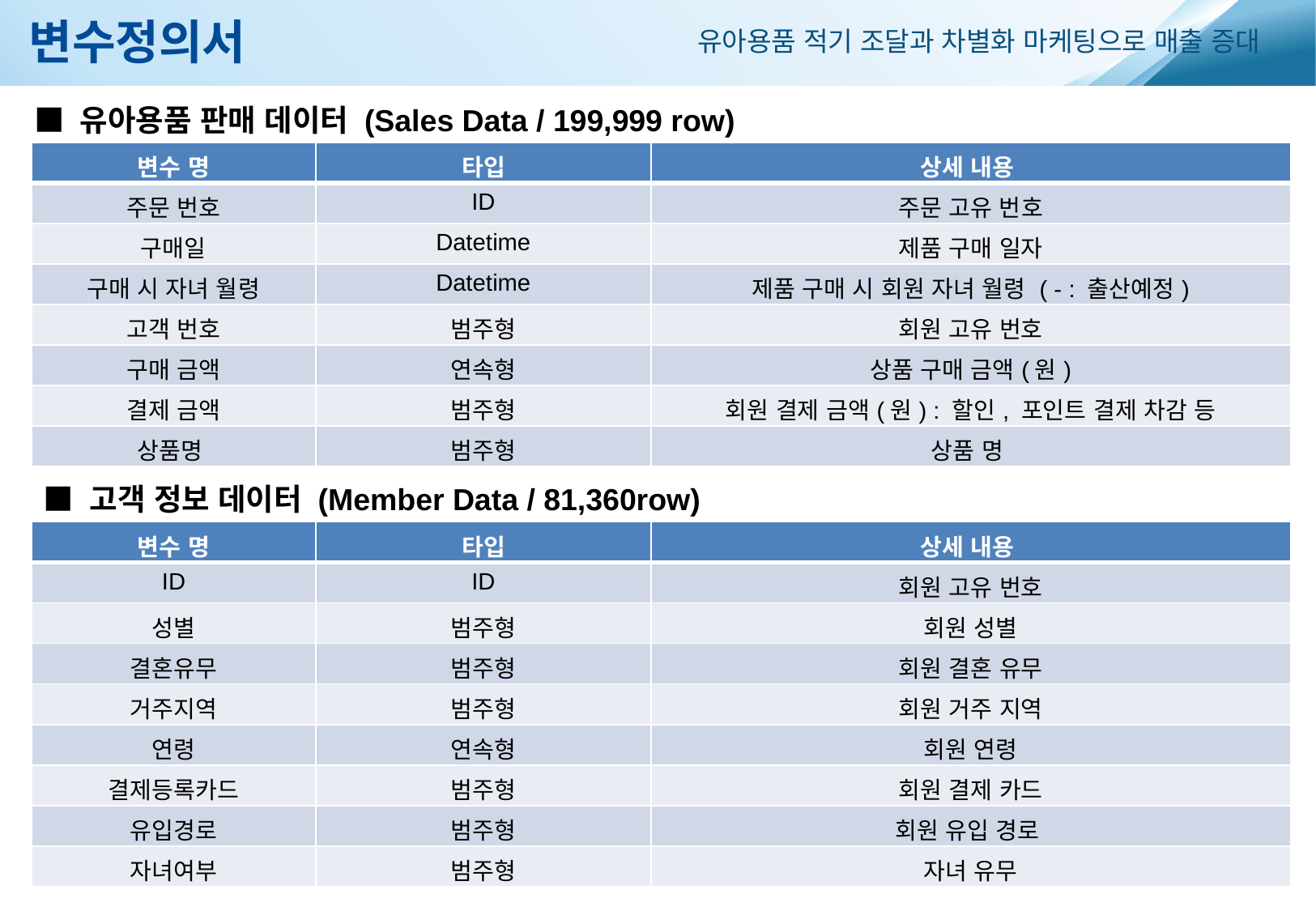

변수정의서
유아용품 적기 조달과 차별화 마케팅으로 매출 증대
■ 유아용품 판매 데이터 (Sales Data / 199,999 row)
| 변수 명 | 타입 | 상세 내용 |
| --- | --- | --- |
| 주문 번호 | ID | 주문 고유 번호 |
| 구매일 | Datetime | 제품 구매 일자 |
| 구매 시 자녀 월령 | Datetime | 제품 구매 시 회원 자녀 월령 ( - : 출산예정) |
| 고객 번호 | 범주형 | 회원 고유 번호 |
| 구매 금액 | 연속형 | 상품 구매 금액(원) |
| 결제 금액 | 범주형 | 회원 결제 금액(원) : 할인, 포인트 결제 차감 등 |
| 상품명 | 범주형 | 상품 명 |
■ 고객 정보 데이터 (Member Data / 81,360row)
| 변수 명 | 타입 | 상세 내용 |
| --- | --- | --- |
| ID | ID | 회원 고유 번호 |
| 성별 | 범주형 | 회원 성별 |
| 결혼유무 | 범주형 | 회원 결혼 유무 |
| 거주지역 | 범주형 | 회원 거주 지역 |
| 연령 | 연속형 | 회원 연령 |
| 결제등록카드 | 범주형 | 회원 결제 카드 |
| 유입경로 | 범주형 | 회원 유입 경로 |
| 자녀여부 | 범주형 | 자녀 유무 |